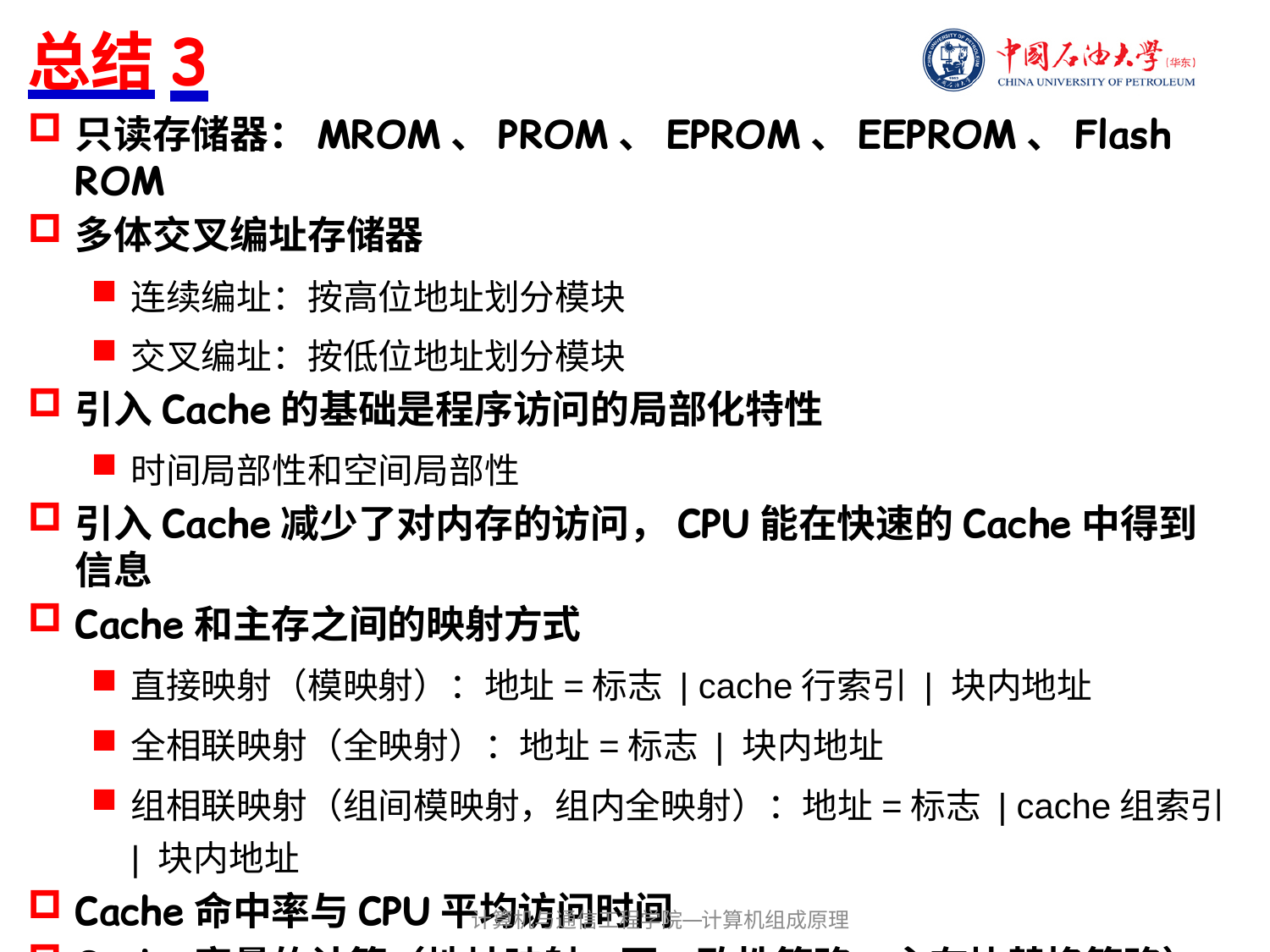

# 总结3
只读存储器：MROM、PROM、EPROM、EEPROM、Flash ROM
多体交叉编址存储器
连续编址：按高位地址划分模块
交叉编址：按低位地址划分模块
引入Cache的基础是程序访问的局部化特性
时间局部性和空间局部性
引入Cache减少了对内存的访问，CPU能在快速的Cache中得到信息
Cache和主存之间的映射方式
直接映射（模映射）：地址=标志 | cache行索引 | 块内地址
全相联映射（全映射）：地址=标志 | 块内地址
组相联映射（组间模映射，组内全映射）：地址=标志 | cache组索引 | 块内地址
Cache命中率与CPU平均访问时间
Cache容量的计算（地址映射、写一致性策略、主存块替换策略）

计算机与通信工程学院—计算机组成原理
88